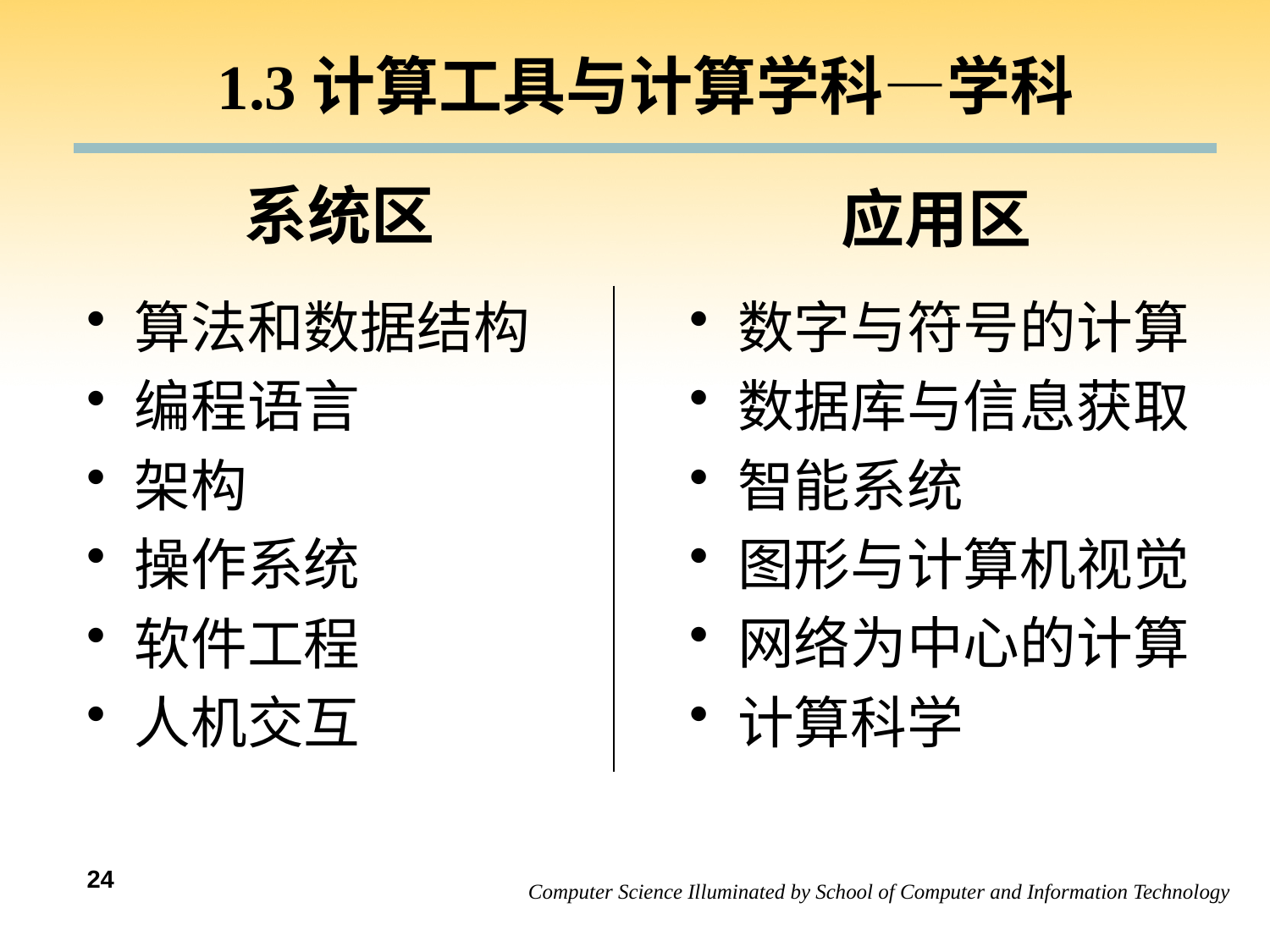

1.3计算工具与计算学科—学科
应用区
# 系统区
算法和数据结构
编程语言
架构
操作系统
软件工程
人机交互
数字与符号的计算
数据库与信息获取
智能系统
图形与计算机视觉
网络为中心的计算
计算科学

24
23